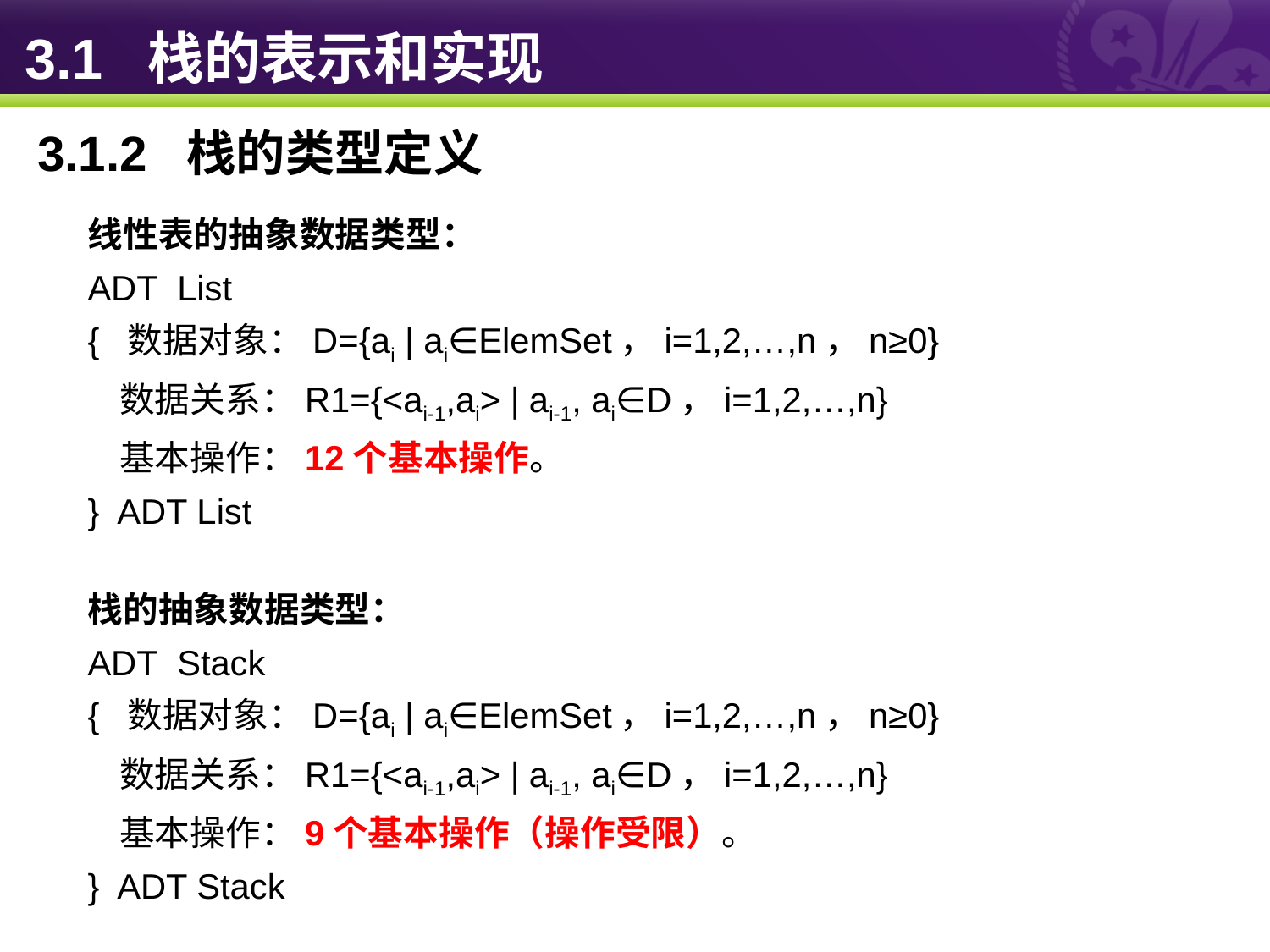

# 3.1  栈的表示和实现
3.1.2  栈的类型定义
线性表的抽象数据类型：
ADT  List
{  数据对象：D={ai | ai∈ElemSet，i=1,2,…,n，n≥0}
   数据关系：R1={<ai-1,ai> | ai-1, ai∈D，i=1,2,…,n}
   基本操作：12个基本操作。
}  ADT List

栈的抽象数据类型：
ADT  Stack
{  数据对象：D={ai | ai∈ElemSet，i=1,2,…,n，n≥0}
   数据关系：R1={<ai-1,ai> | ai-1, ai∈D，i=1,2,…,n}
   基本操作：9个基本操作（操作受限）。
}  ADT Stack